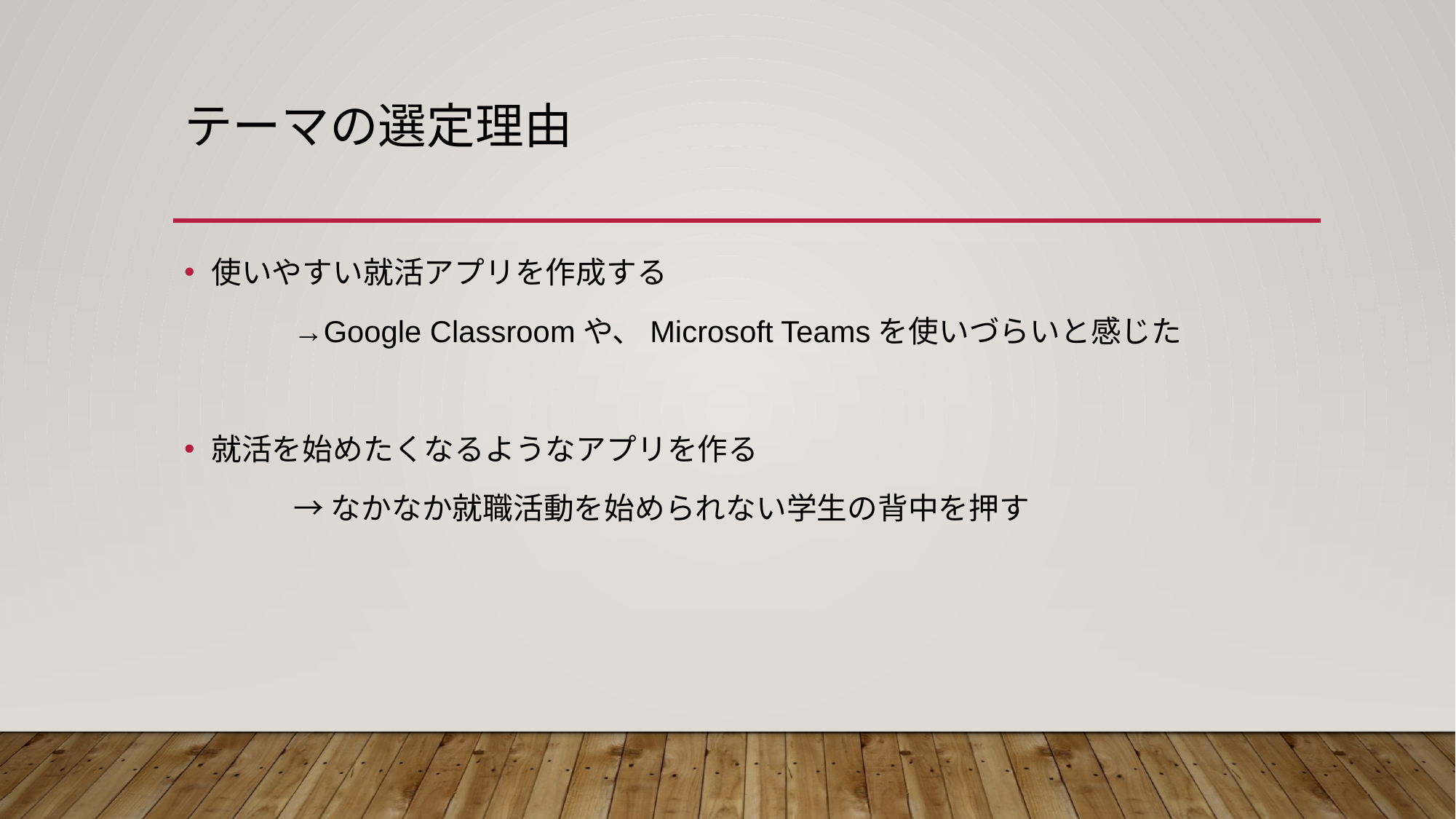

# テーマの選定理由
使いやすい就活アプリを作成する
	→Google Classroomや、Microsoft Teamsを使いづらいと感じた

就活を始めたくなるようなアプリを作る
	→なかなか就職活動を始められない学生の背中を押す